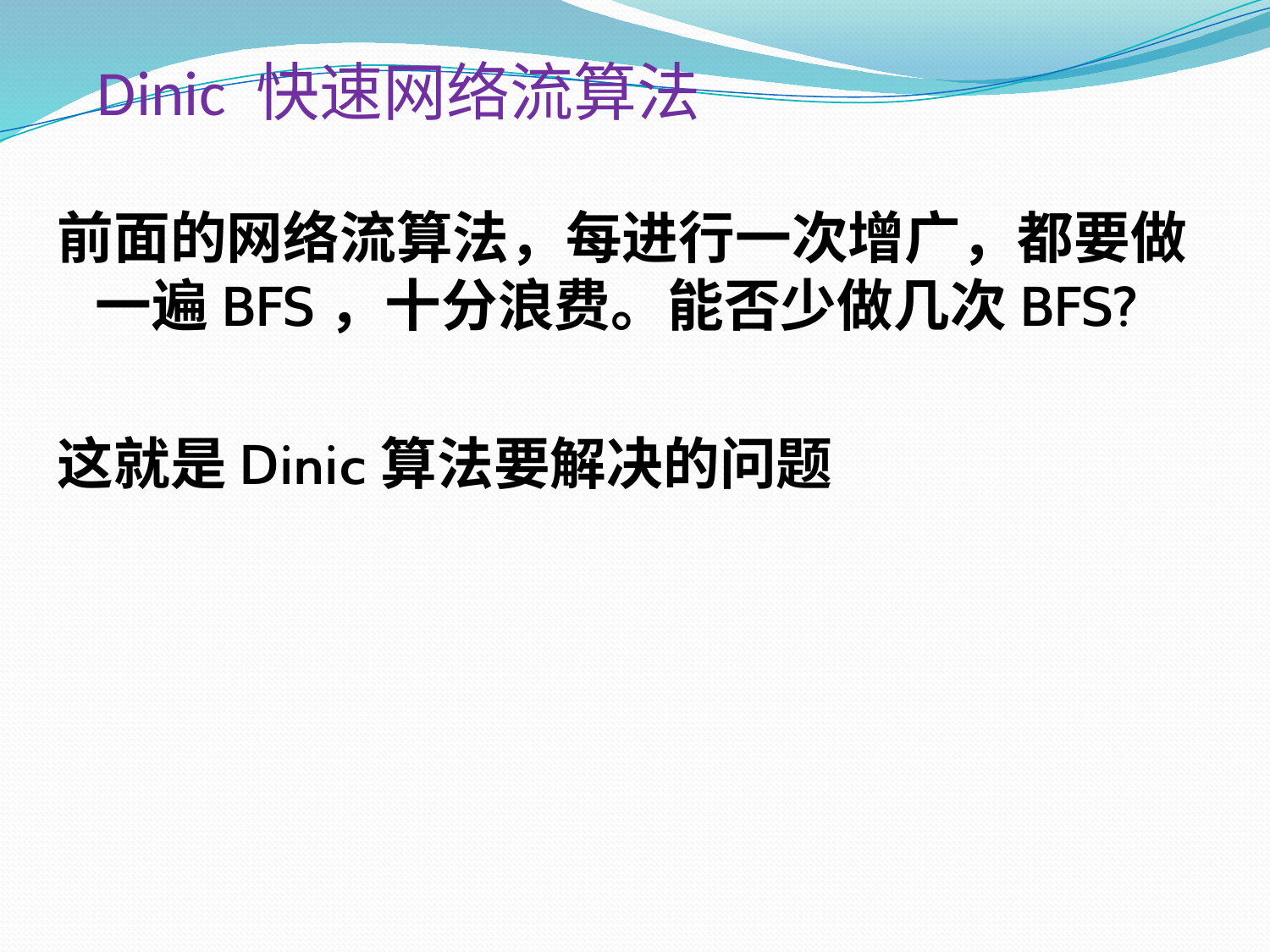

Dinic 快速网络流算法
前面的网络流算法，每进行一次增广，都要做一遍BFS，十分浪费。能否少做几次BFS?

这就是Dinic算法要解决的问题